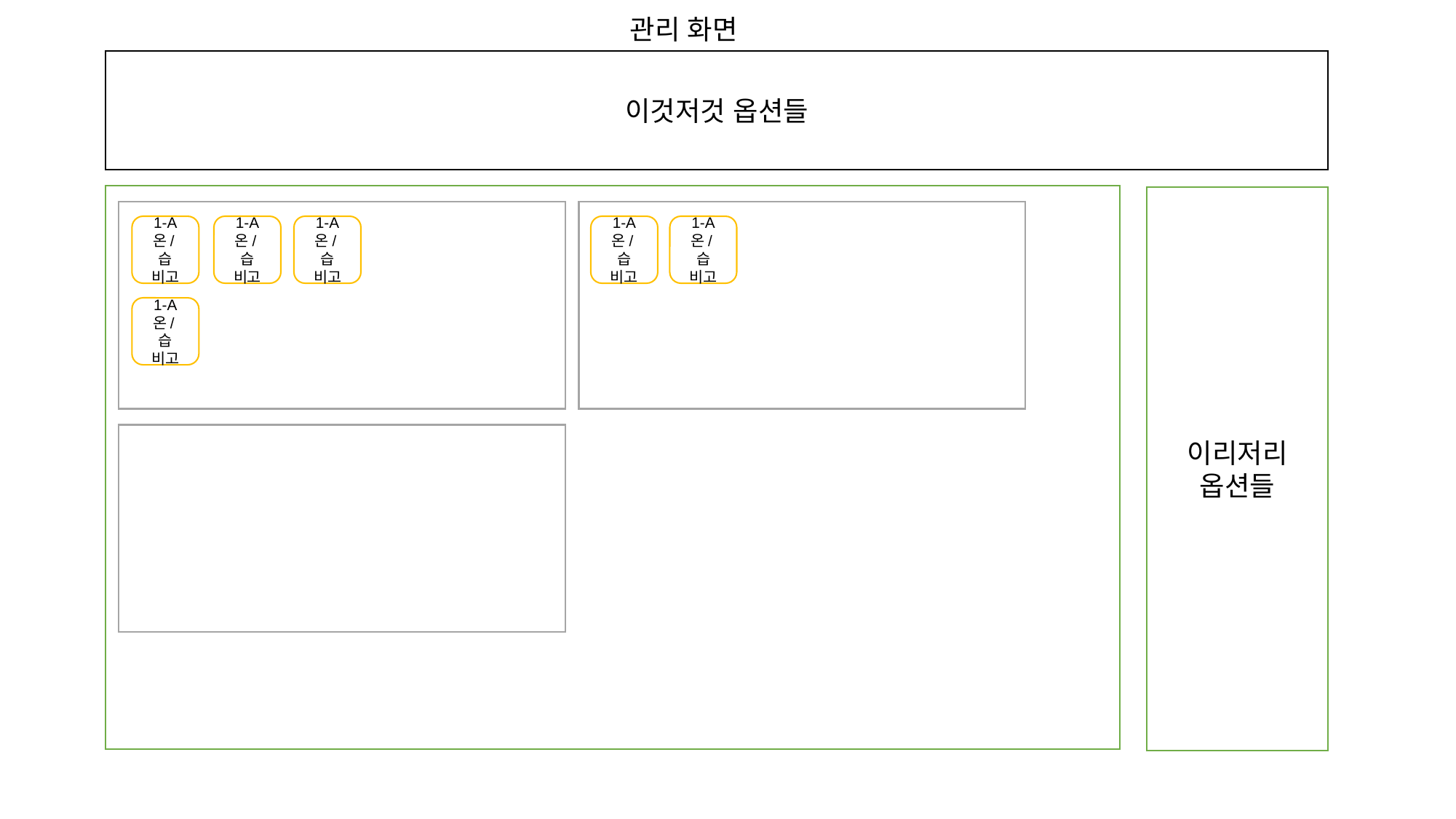

관리 화면
이것저것 옵션들

이리저리
옵션들

1-A
온/습
비고
1-A
온/습
비고
1-A
온/습
비고
1-A
온/습
비고
1-A
온/습
비고
1-A
온/습
비고